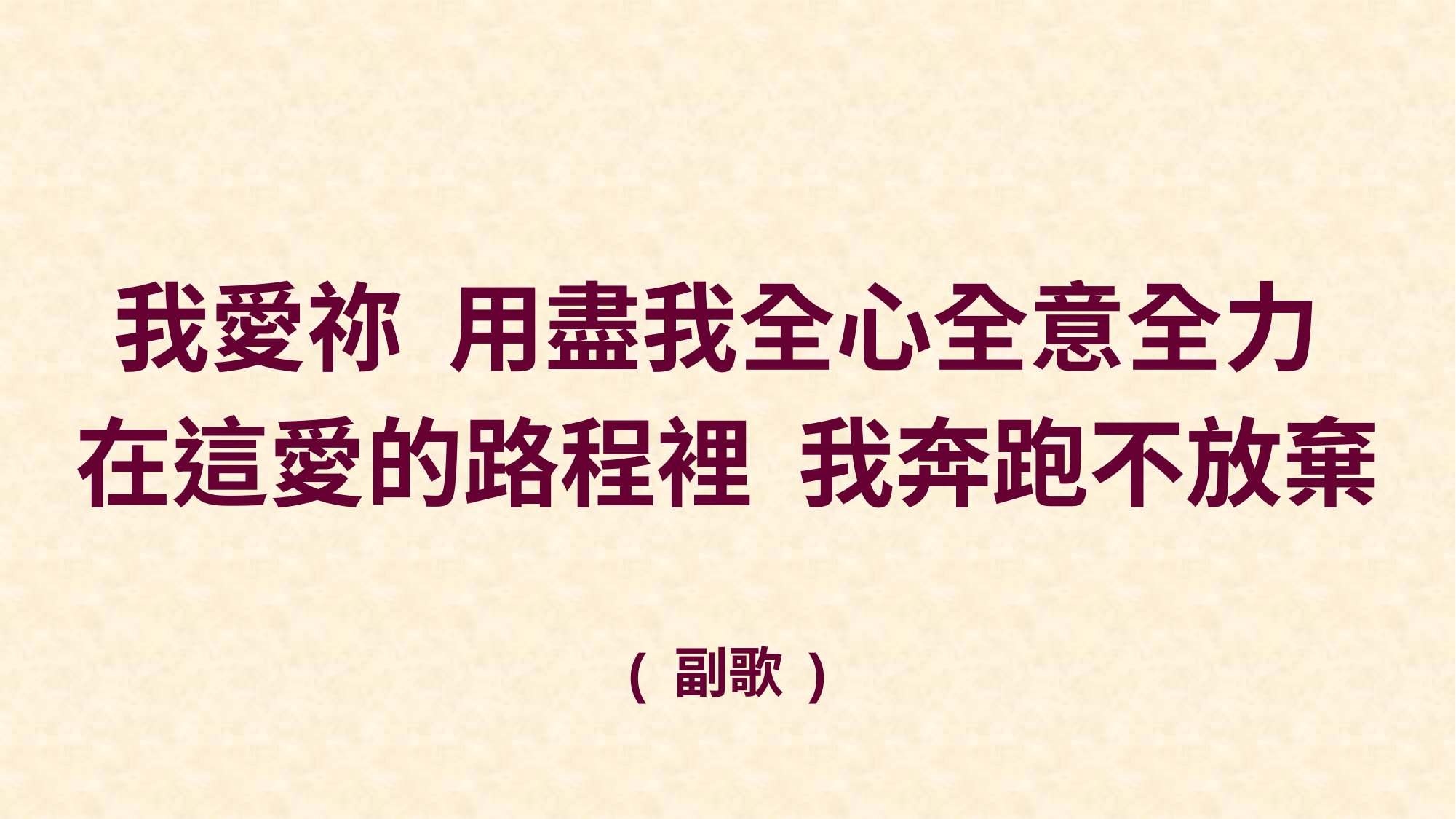

我愛祢  用盡我全心全意全力
在這愛的路程裡  我奔跑不放棄
( 副歌 )